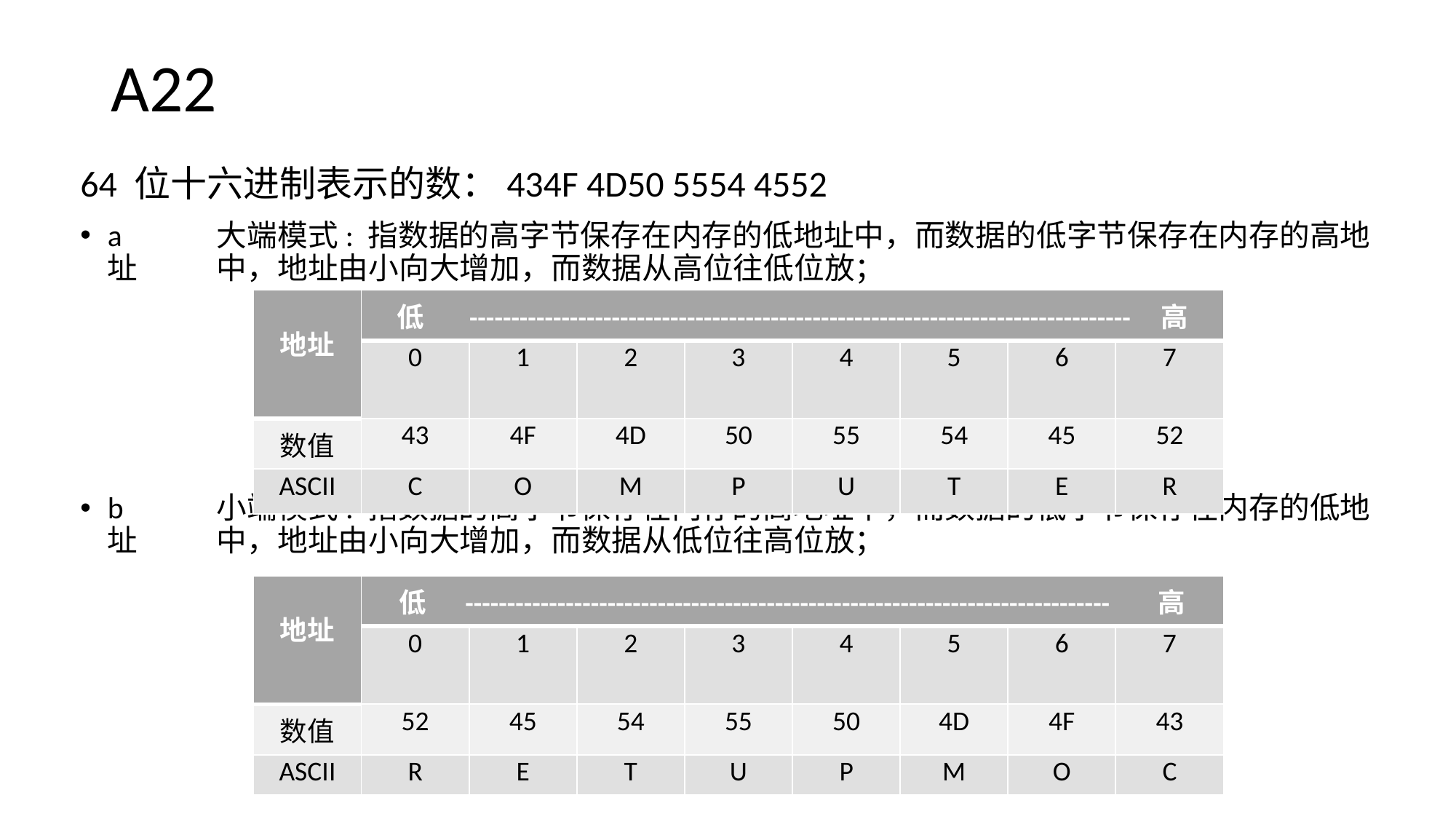

# A22
64 位十六进制表示的数：434F 4D50 5554 4552
a	大端模式: 指数据的高字节保存在内存的低地址中，而数据的低字节保存在内存的高地址	中，地址由小向大增加，而数据从高位往低位放；

b	小端模式: 指数据的高字节保存在内存的高地址中，而数据的低字节保存在内存的低地址	中，地址由小向大增加，而数据从低位往高位放；

| 地址 | 低 ------------------------------------------------------------------------------- 高 |  |  |  |  |  |  |  |
| --- | --- | --- | --- | --- | --- | --- | --- | --- |
|  | 0 | 1 | 2 | 3 | 4 | 5 | 6 | 7 |
| 数值 | 43 | 4F | 4D | 50 | 55 | 54 | 45 | 52 |
| ASCII | C | O | M | P | U | T | E | R |
| 地址 | 低 ----------------------------------------------------------------------------- 高 |  |  |  |  |  |  |  |
| --- | --- | --- | --- | --- | --- | --- | --- | --- |
|  | 0 | 1 | 2 | 3 | 4 | 5 | 6 | 7 |
| 数值 | 52 | 45 | 54 | 55 | 50 | 4D | 4F | 43 |
| ASCII | R | E | T | U | P | M | O | C |